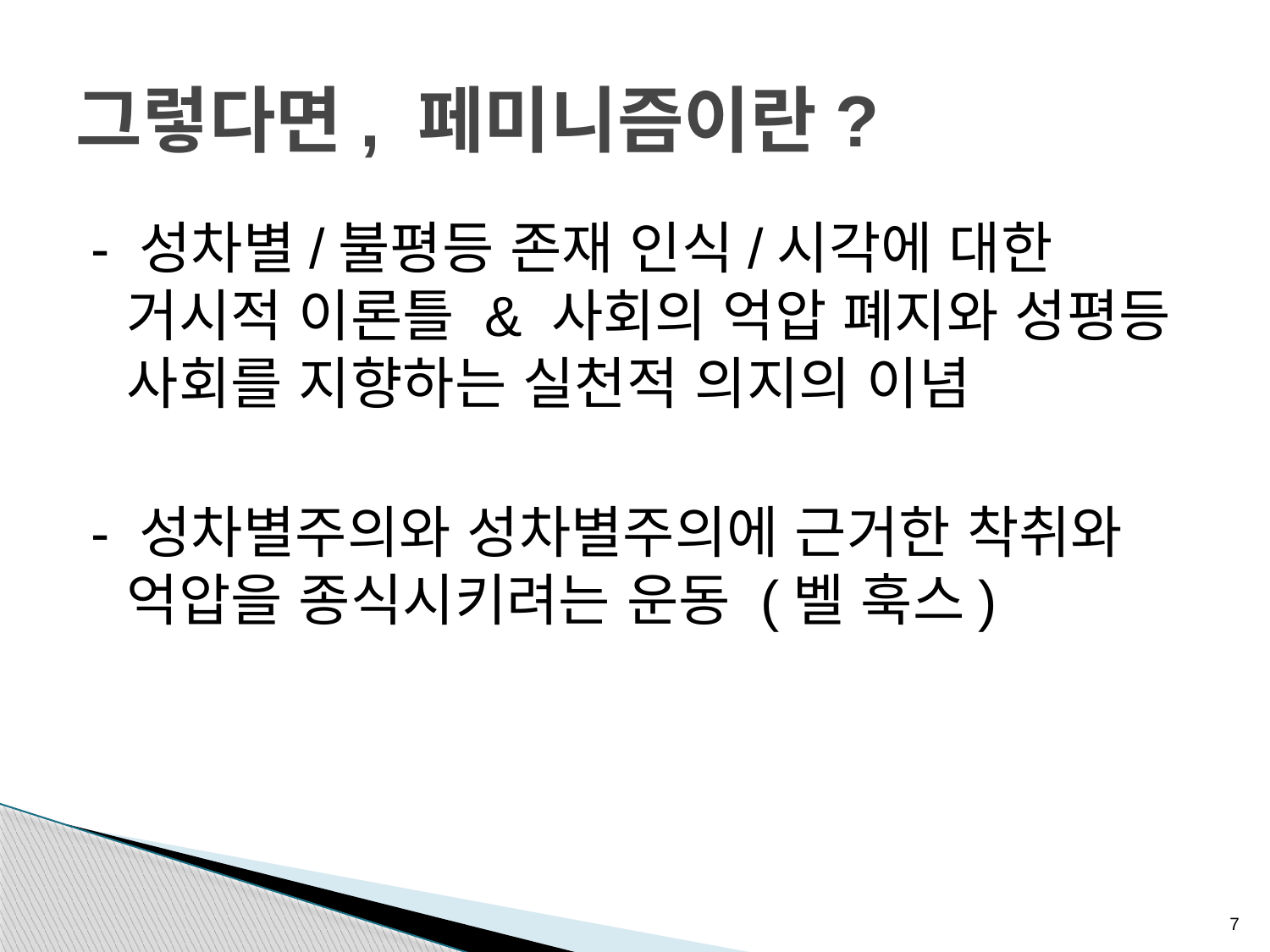

# 그렇다면, 페미니즘이란?
- 성차별/불평등 존재 인식/시각에 대한 거시적 이론틀 & 사회의 억압 폐지와 성평등 사회를 지향하는 실천적 의지의 이념

- 성차별주의와 성차별주의에 근거한 착취와 억압을 종식시키려는 운동 (벨 훅스)

7